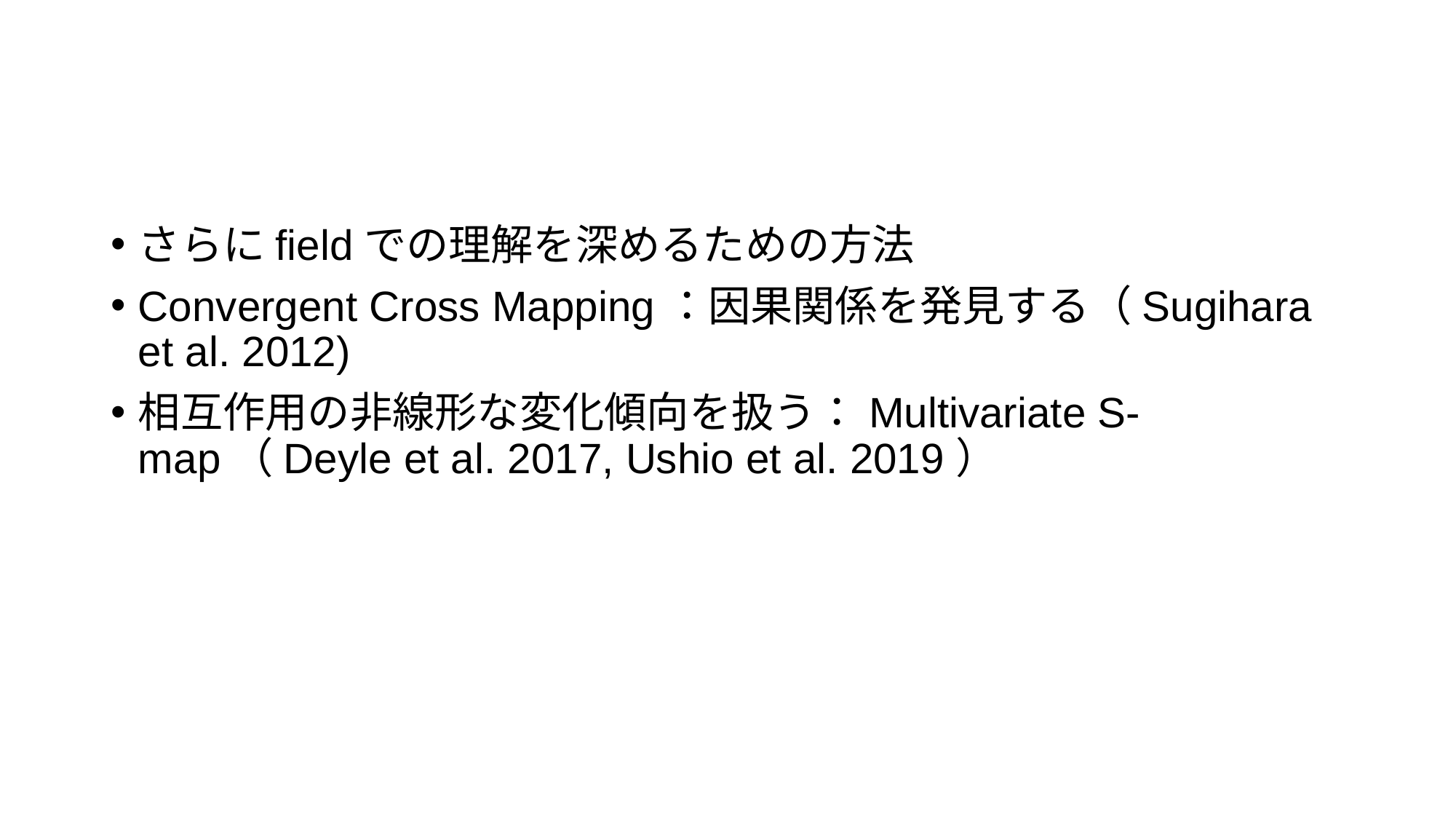

#
さらにfieldでの理解を深めるための方法
Convergent Cross Mapping：因果関係を発見する（Sugihara et al. 2012)
相互作用の非線形な変化傾向を扱う：Multivariate S-map（Deyle et al. 2017, Ushio et al. 2019）